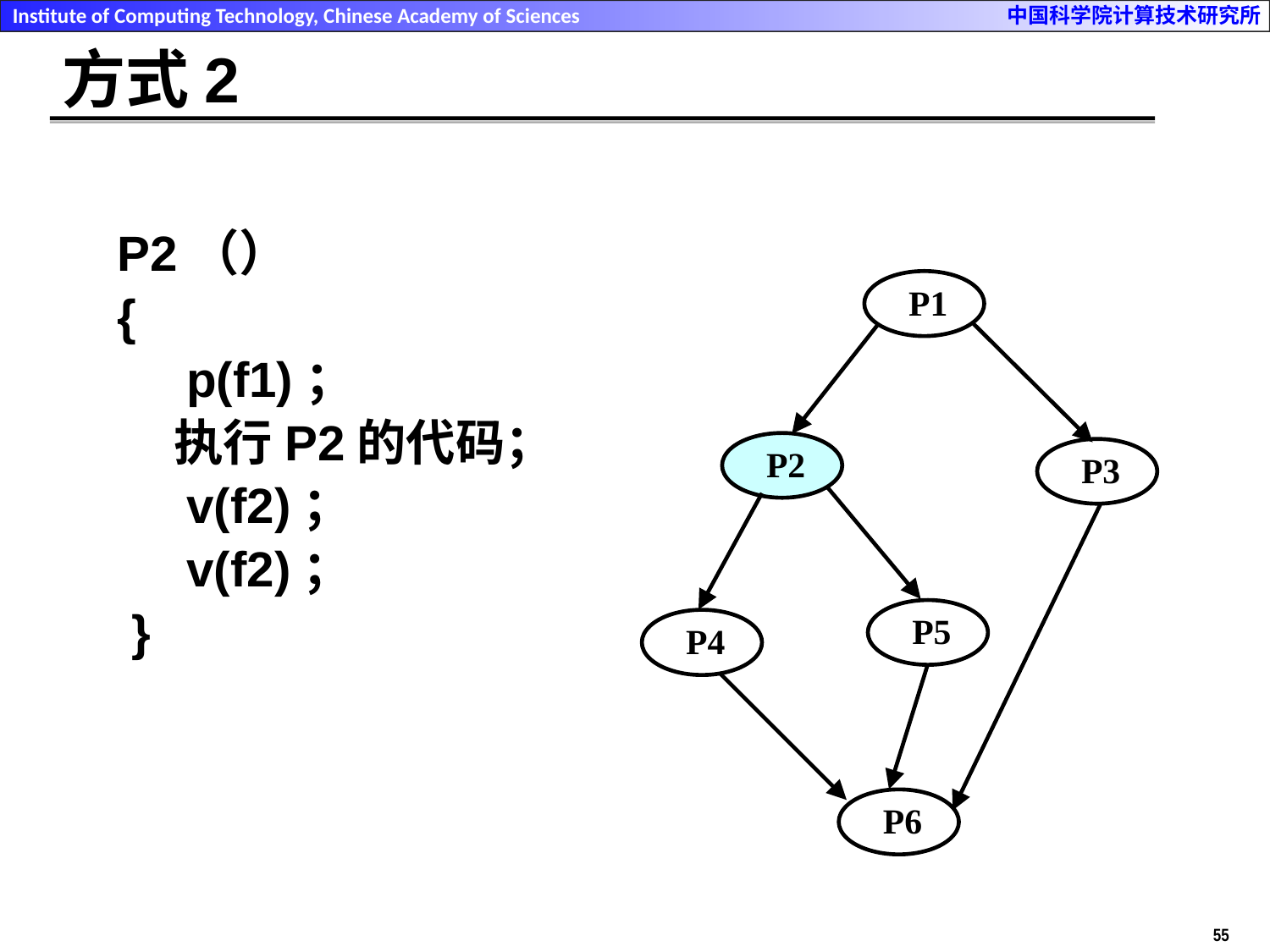

# 方式2
P2（）
{
     p(f1)；
    执行P2的代码；
     v(f2)；
     v(f2)；
 }
   P1

   P2
   P3

   P5
   P4

   P6